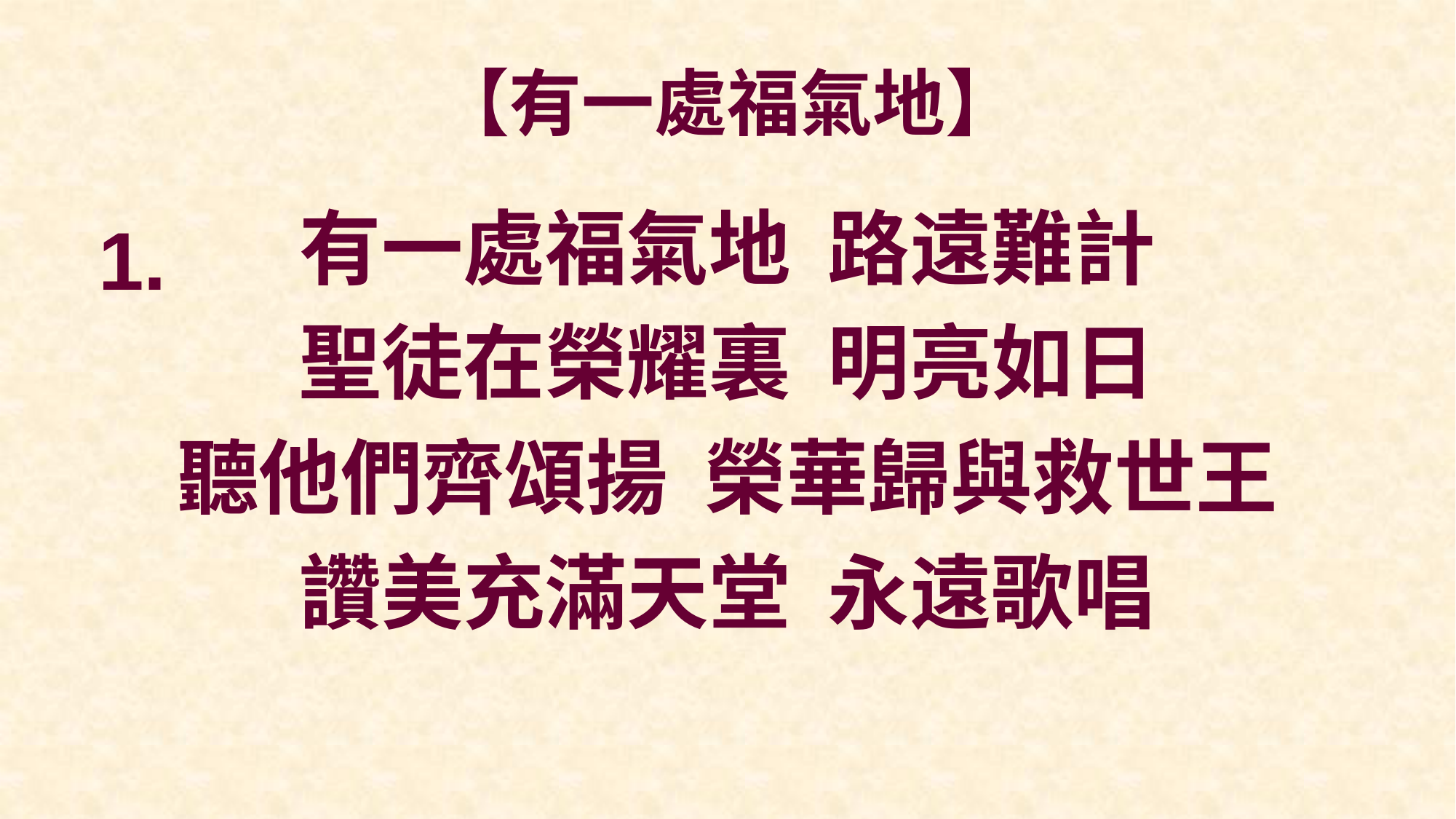

# 【有一處福氣地】
有一處福氣地  路遠難計
聖徒在榮耀裏  明亮如日
聽他們齊頌揚  榮華歸與救世王
讚美充滿天堂  永遠歌唱
1.